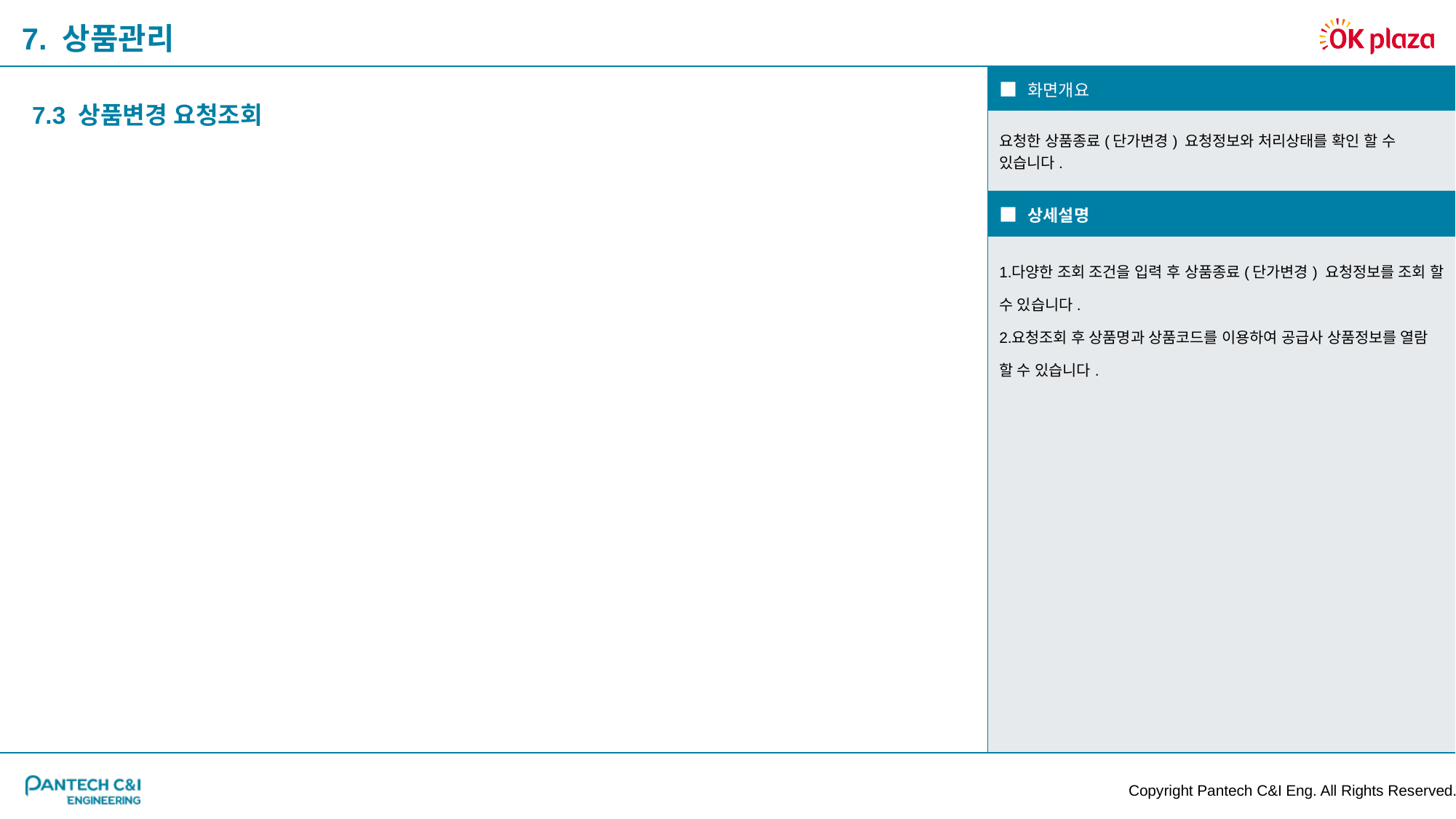

7. 상품관리
| ■ 화면개요 |
| --- |
| 요청한 상품종료(단가변경) 요청정보와 처리상태를 확인 할 수 있습니다. |
| ■ 상세설명 |
| 다양한 조회 조건을 입력 후 상품종료(단가변경) 요청정보를 조회 할 수 있습니다. 요청조회 후 상품명과 상품코드를 이용하여 공급사 상품정보를 열람 할 수 있습니다. |
7.3 상품변경 요청조회